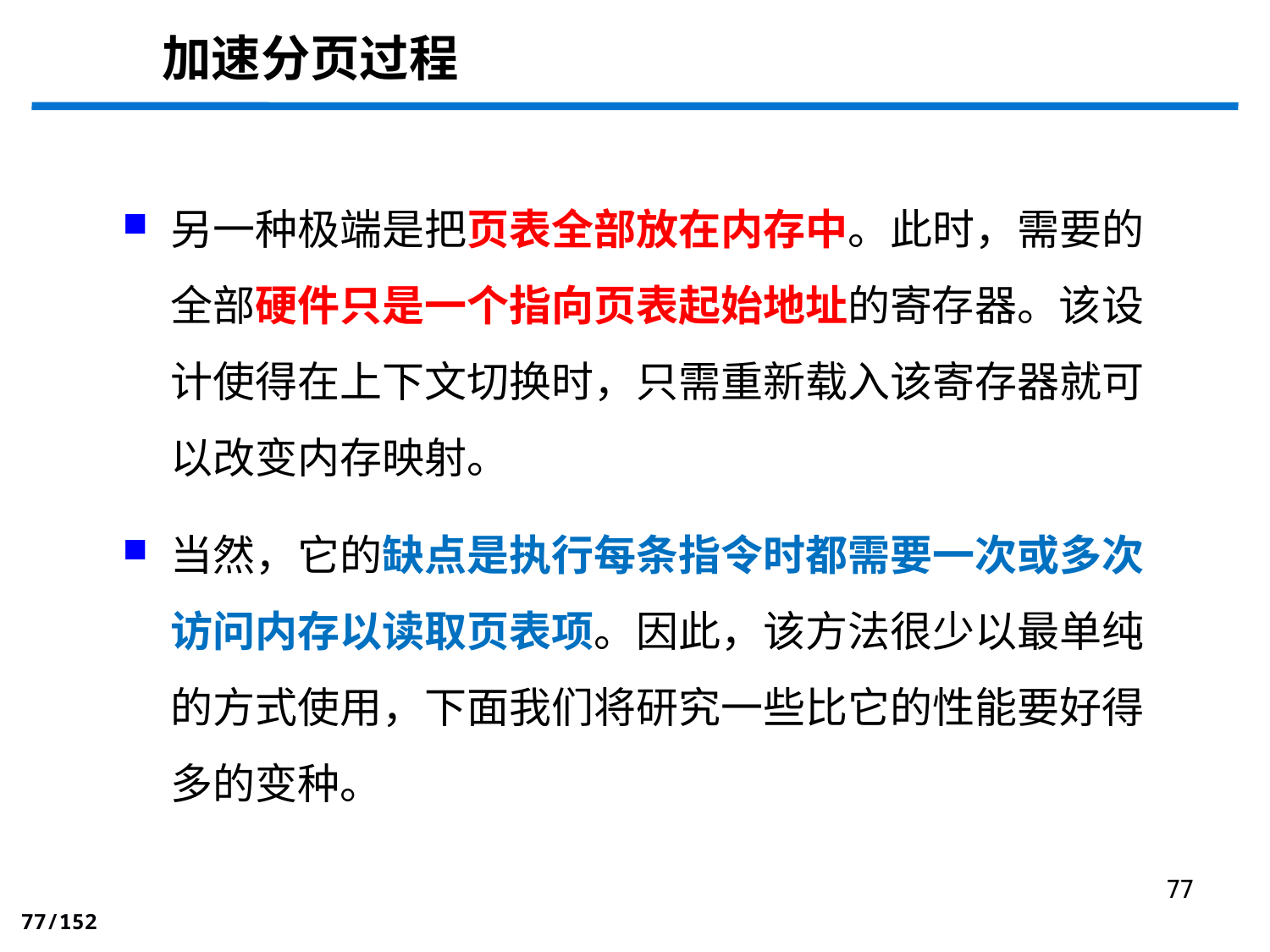

# 加速分页过程
另一种极端是把页表全部放在内存中。此时，需要的全部硬件只是一个指向页表起始地址的寄存器。该设计使得在上下文切换时，只需重新载入该寄存器就可以改变内存映射。
当然，它的缺点是执行每条指令时都需要一次或多次访问内存以读取页表项。因此，该方法很少以最单纯的方式使用，下面我们将研究一些比它的性能要好得多的变种。
77